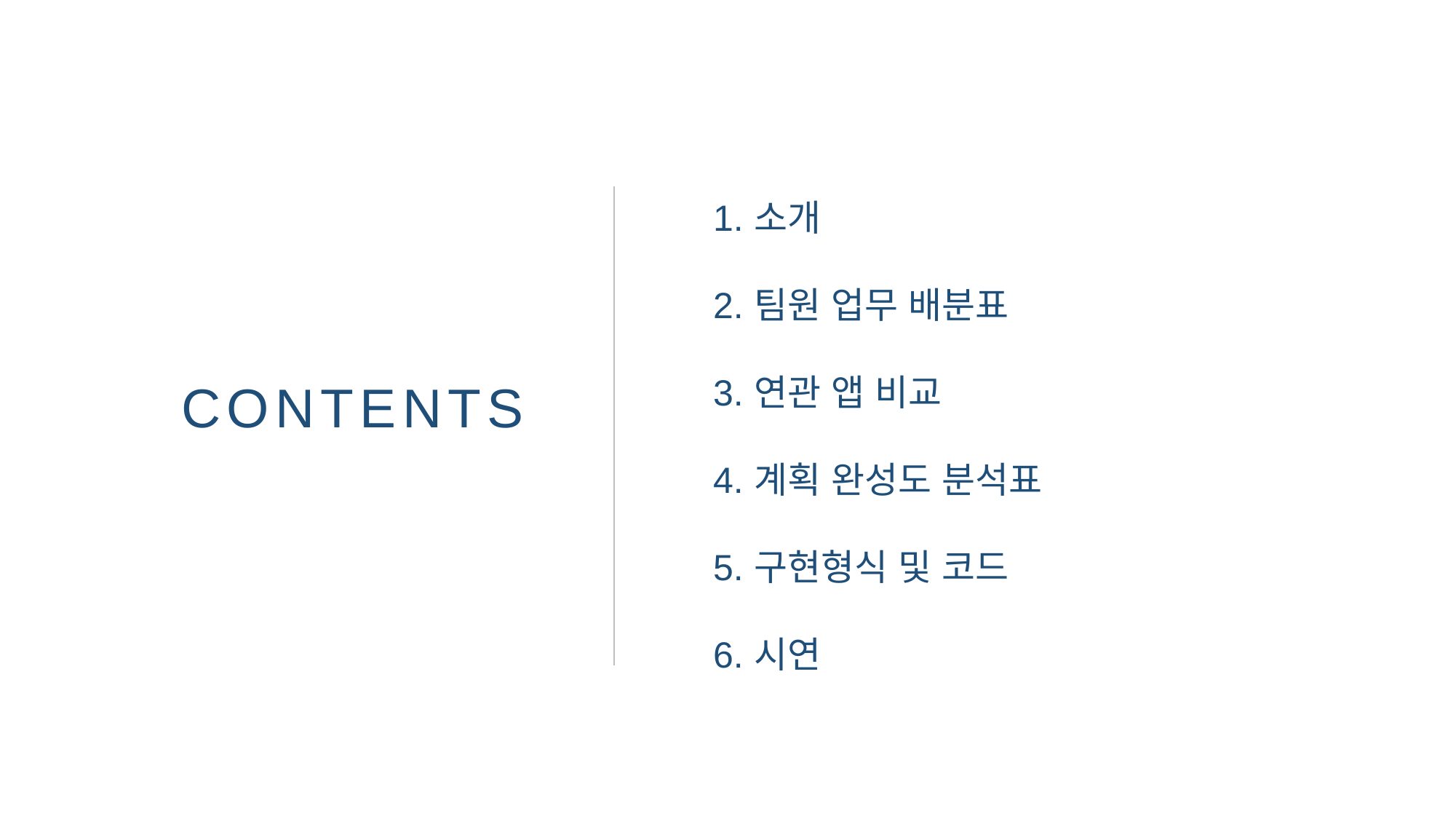

소개

팀원 업무 배분표

연관 앱 비교

계획 완성도 분석표

구현형식 및 코드

시연
CONTENTS